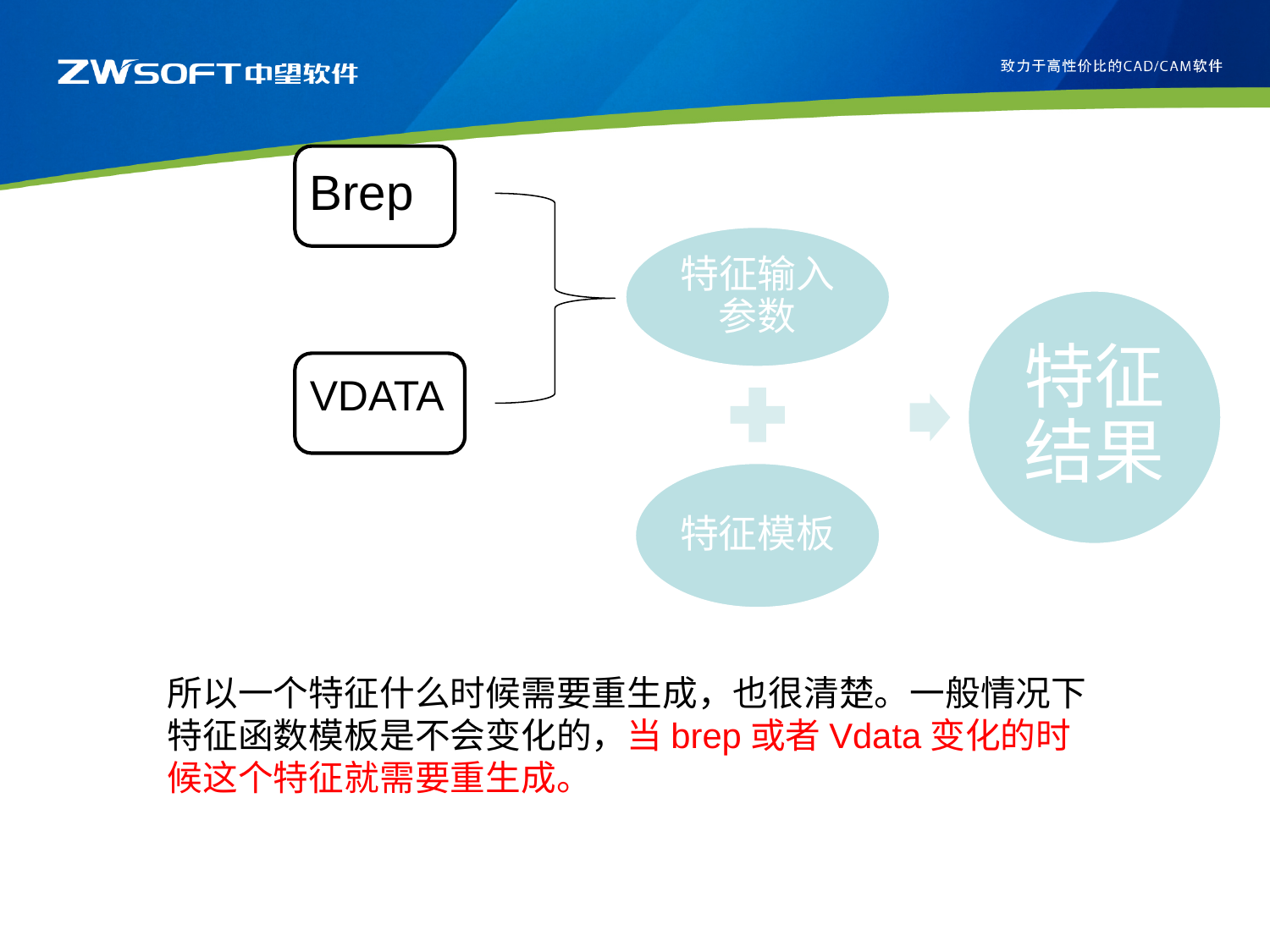

Brep

特征输入参数

特征模板

特征结果
VDATA
所以一个特征什么时候需要重生成，也很清楚。一般情况下特征函数模板是不会变化的，当brep或者Vdata变化的时候这个特征就需要重生成。